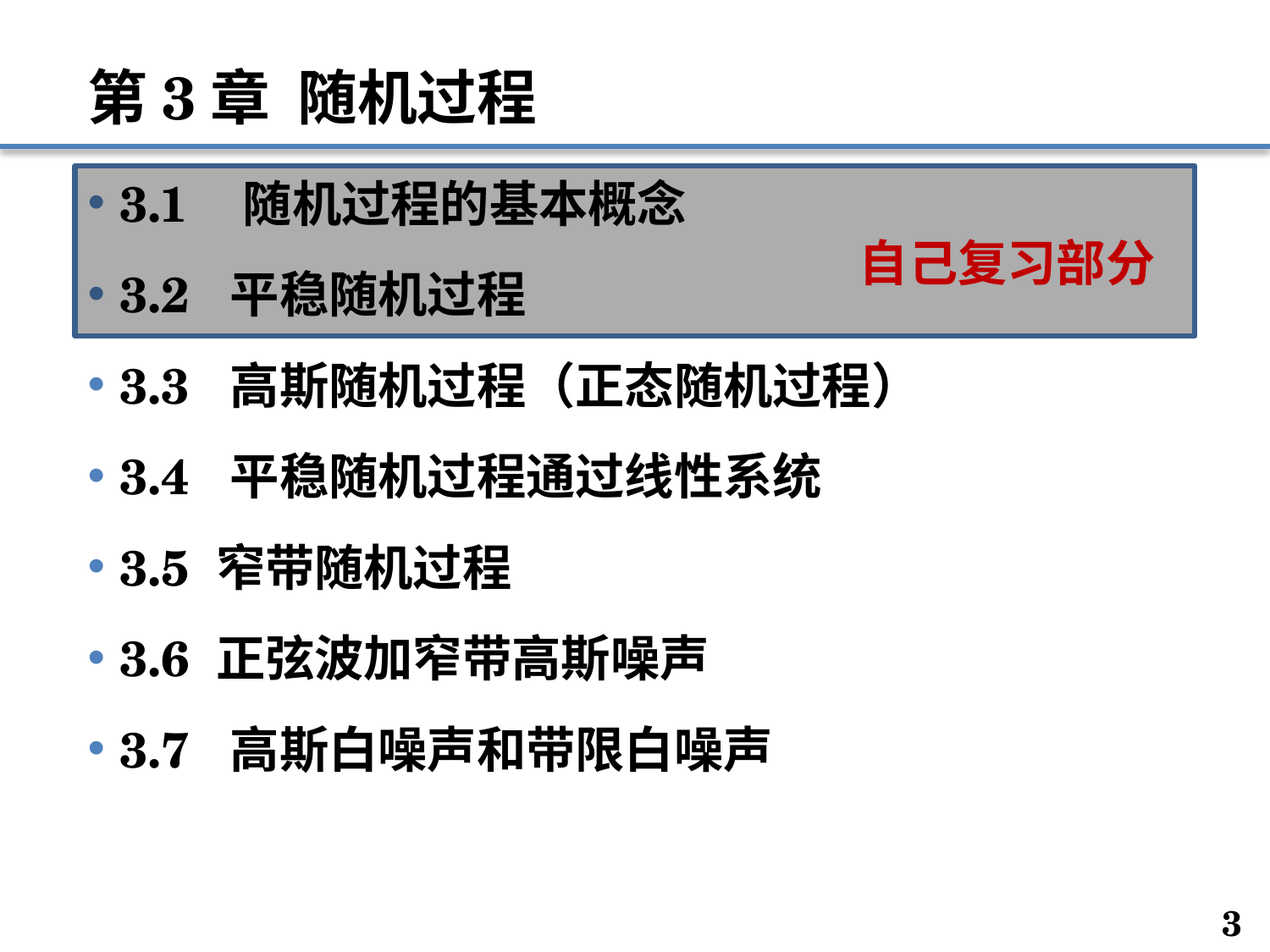

# 第3章  随机过程
3.1   随机过程的基本概念
3.2  平稳随机过程
3.3  高斯随机过程（正态随机过程）
3.4  平稳随机过程通过线性系统
3.5 窄带随机过程
3.6 正弦波加窄带高斯噪声
3.7  高斯白噪声和带限白噪声

自己复习部分
3